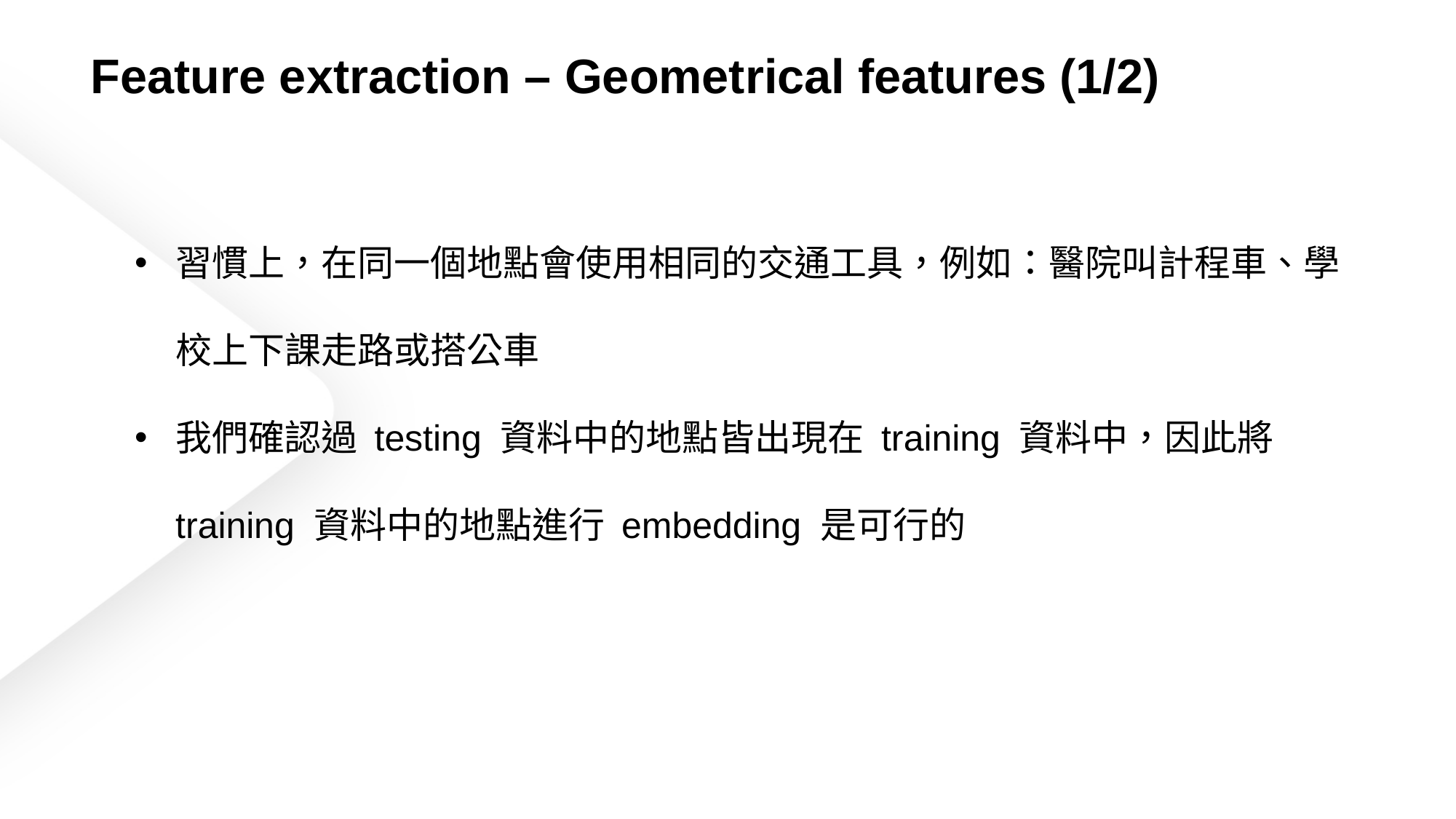

Feature extraction – Geometrical features (1/2)
習慣上，在同一個地點會使用相同的交通工具，例如：醫院叫計程車、學校上下課走路或搭公車
我們確認過 testing 資料中的地點皆出現在 training 資料中，因此將 training 資料中的地點進行 embedding 是可行的